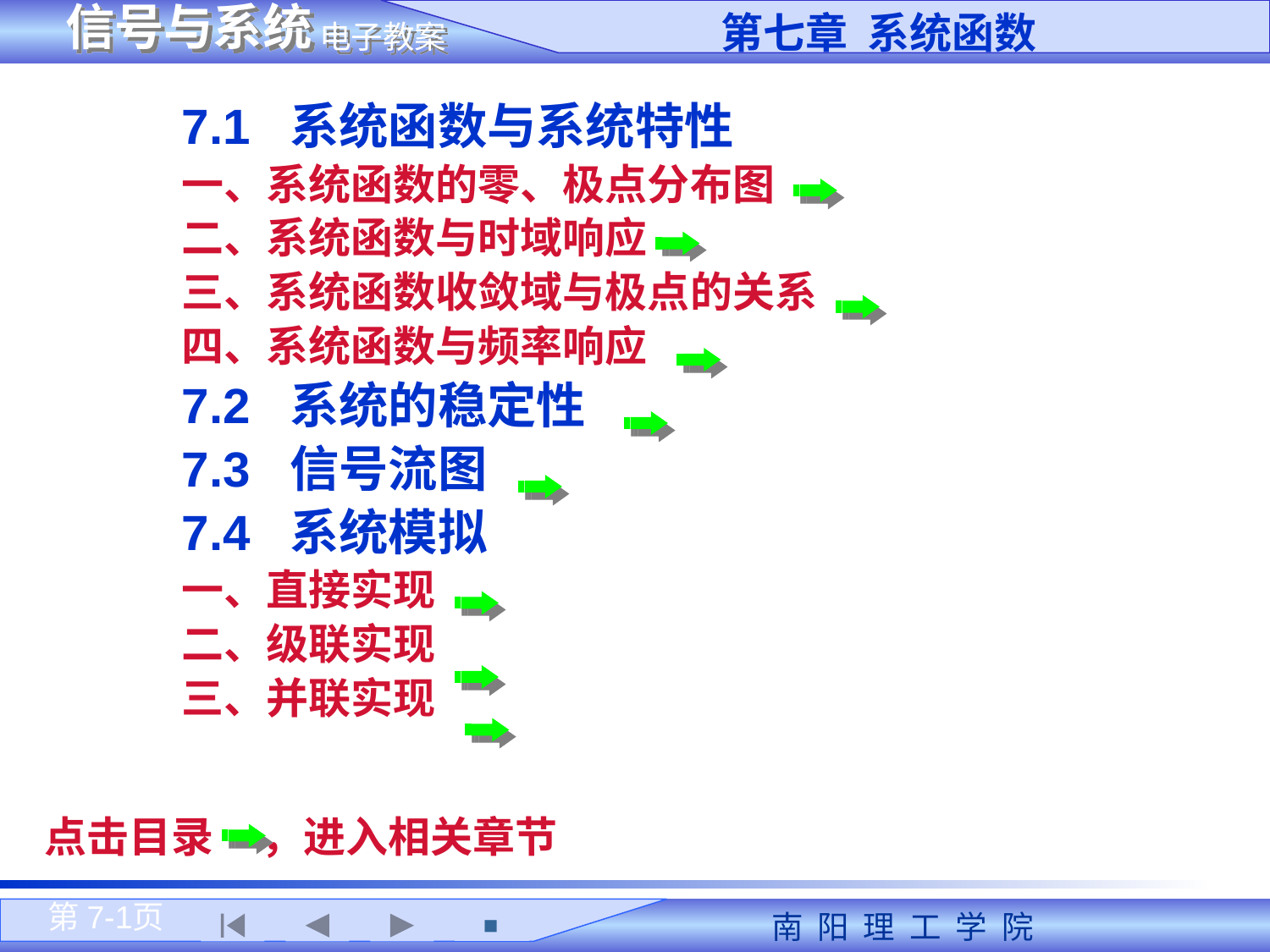

第七章  系统函数
7.1  系统函数与系统特性
一、系统函数的零、极点分布图
二、系统函数与时域响应
三、系统函数收敛域与极点的关系
四、系统函数与频率响应
7.2  系统的稳定性
7.3  信号流图
7.4  系统模拟
一、直接实现
二、级联实现
三、并联实现

点击目录     ，进入相关章节